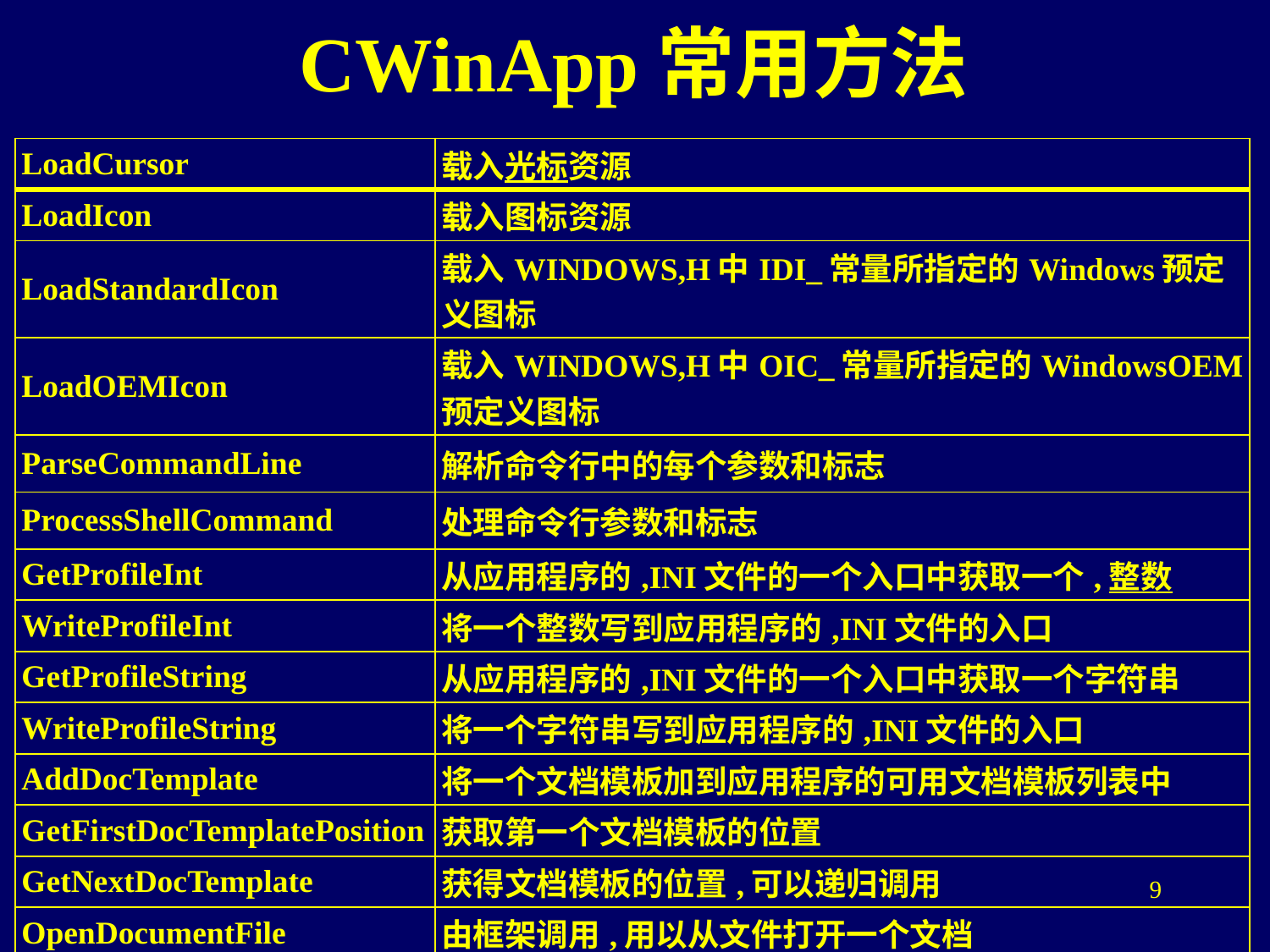

# CWinApp常用方法
| LoadCursor | 载入光标资源 |
| --- | --- |
| LoadIcon | 载入图标资源 |
| LoadStandardIcon | 载入WINDOWS,H中IDI\_常量所指定的Windows预定义图标 |
| LoadOEMIcon | 载入WINDOWS,H中OIC\_常量所指定的WindowsOEM预定义图标 |
| ParseCommandLine | 解析命令行中的每个参数和标志 |
| ProcessShellCommand | 处理命令行参数和标志 |
| GetProfileInt | 从应用程序的,INI文件的一个入口中获取一个,整数 |
| WriteProfileInt | 将一个整数写到应用程序的,INI文件的入口 |
| GetProfileString | 从应用程序的,INI文件的一个入口中获取一个字符串 |
| WriteProfileString | 将一个字符串写到应用程序的,INI文件的入口 |
| AddDocTemplate | 将一个文档模板加到应用程序的可用文档模板列表中 |
| GetFirstDocTemplatePosition | 获取第一个文档模板的位置 |
| GetNextDocTemplate | 获得文档模板的位置,可以递归调用 |
| OpenDocumentFile | 由框架调用,用以从文件打开一个文档 |
| SelectPrinter | 选择先前由用户在打印对话框中指定的打印机 |
9